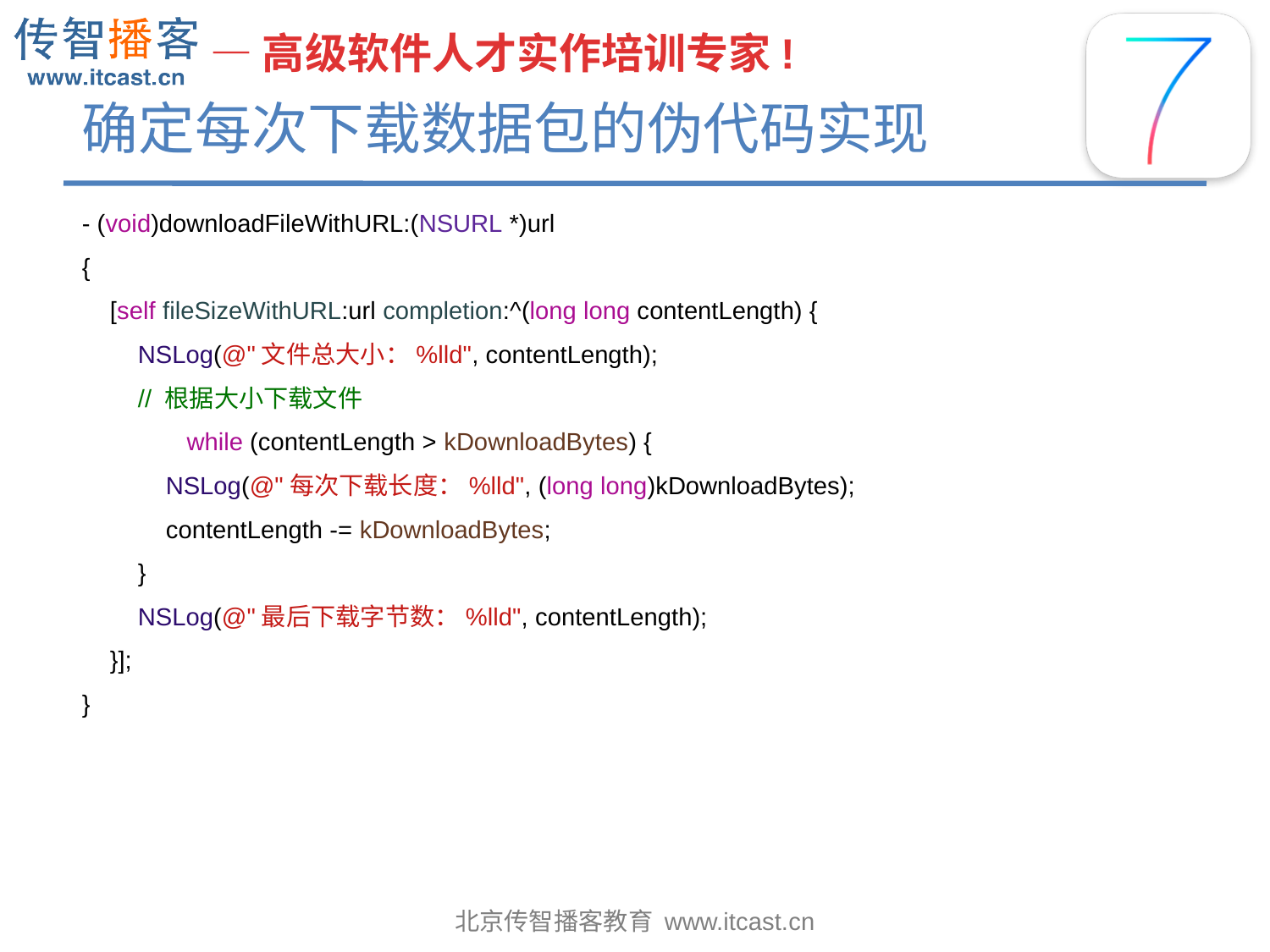

# 确定每次下载数据包的伪代码实现
- (void)downloadFileWithURL:(NSURL *)url
{
    [self fileSizeWithURL:url completion:^(long long contentLength) {
        NSLog(@"文件总大小：%lld", contentLength);
        // 根据大小下载文件
               while (contentLength > kDownloadBytes) {
            NSLog(@"每次下载长度：%lld", (long long)kDownloadBytes);
            contentLength -= kDownloadBytes;
        }
        NSLog(@"最后下载字节数：%lld", contentLength);
    }];
}